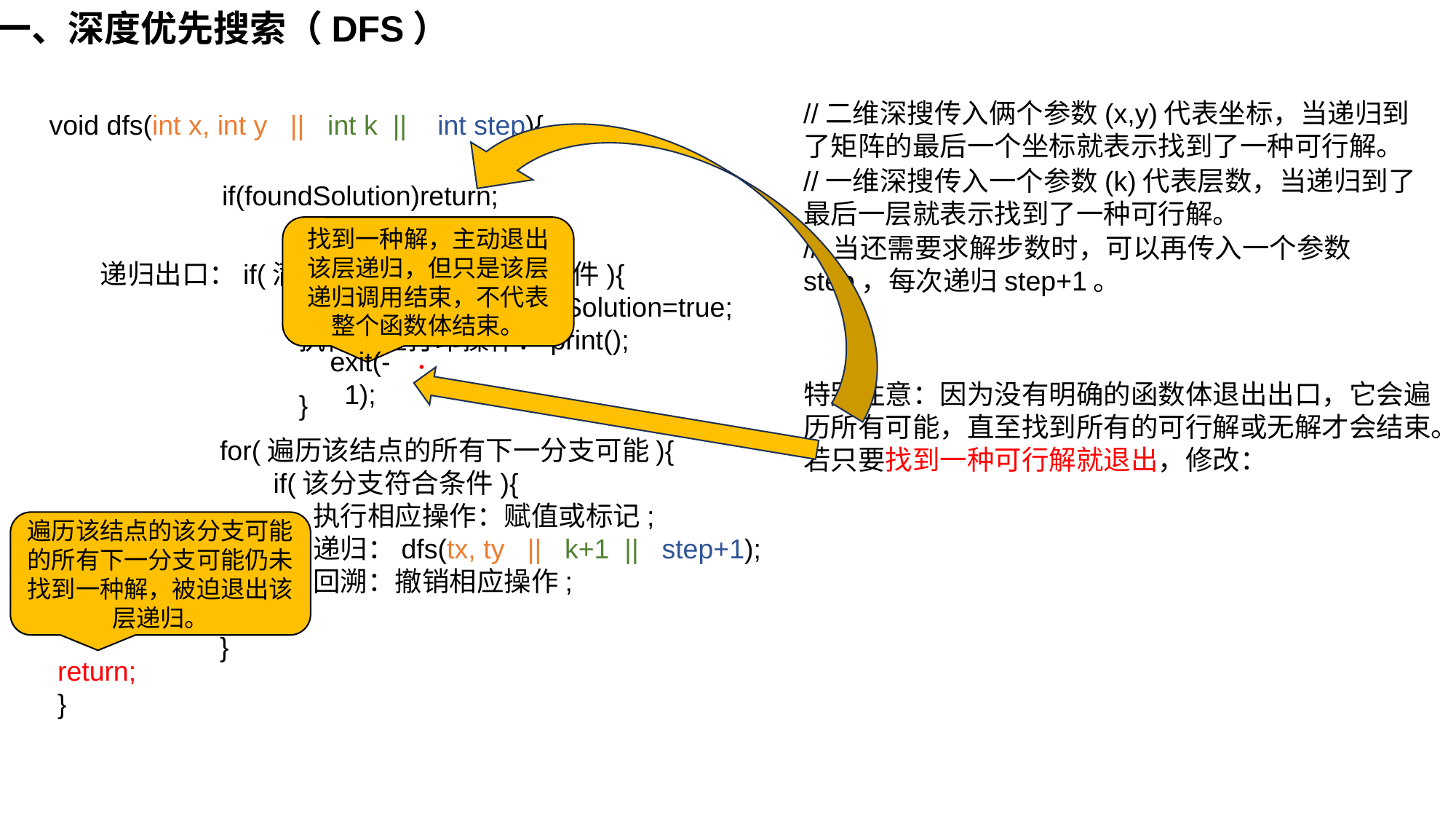

一、深度优先搜索（DFS）
//二维深搜传入俩个参数(x,y)代表坐标，当递归到了矩阵的最后一个坐标就表示找到了一种可行解。
//一维深搜传入一个参数(k)代表层数，当递归到了最后一层就表示找到了一种可行解。
// 当还需要求解步数时，可以再传入一个参数step，每次递归step+1。
void dfs(int x, int y   ||   int k  ||    int step){

return;
}

if(foundSolution)return;
找到一种解，主动退出该层递归，但只是该层递归调用结束，不代表整个函数体结束。
递归出口：if(满足找到了一种可行解条件){
                               标记找到了解：foundSolution=true;
                               执行相应打印操作：print();
                               return；
                          }
exit(-1);
特别注意：因为没有明确的函数体退出出口，它会遍历所有可能，直至找到所有的可行解或无解才会结束。
若只要找到一种可行解就退出，修改：

for(遍历该结点的所有下一分支可能){
       if(该分支符合条件){
              执行相应操作：赋值或标记;
              递归：dfs(tx, ty   ||   k+1  ||   step+1);
              回溯：撤销相应操作;
       }
}
遍历该结点的该分支可能的所有下一分支可能仍未找到一种解，被迫退出该层递归。